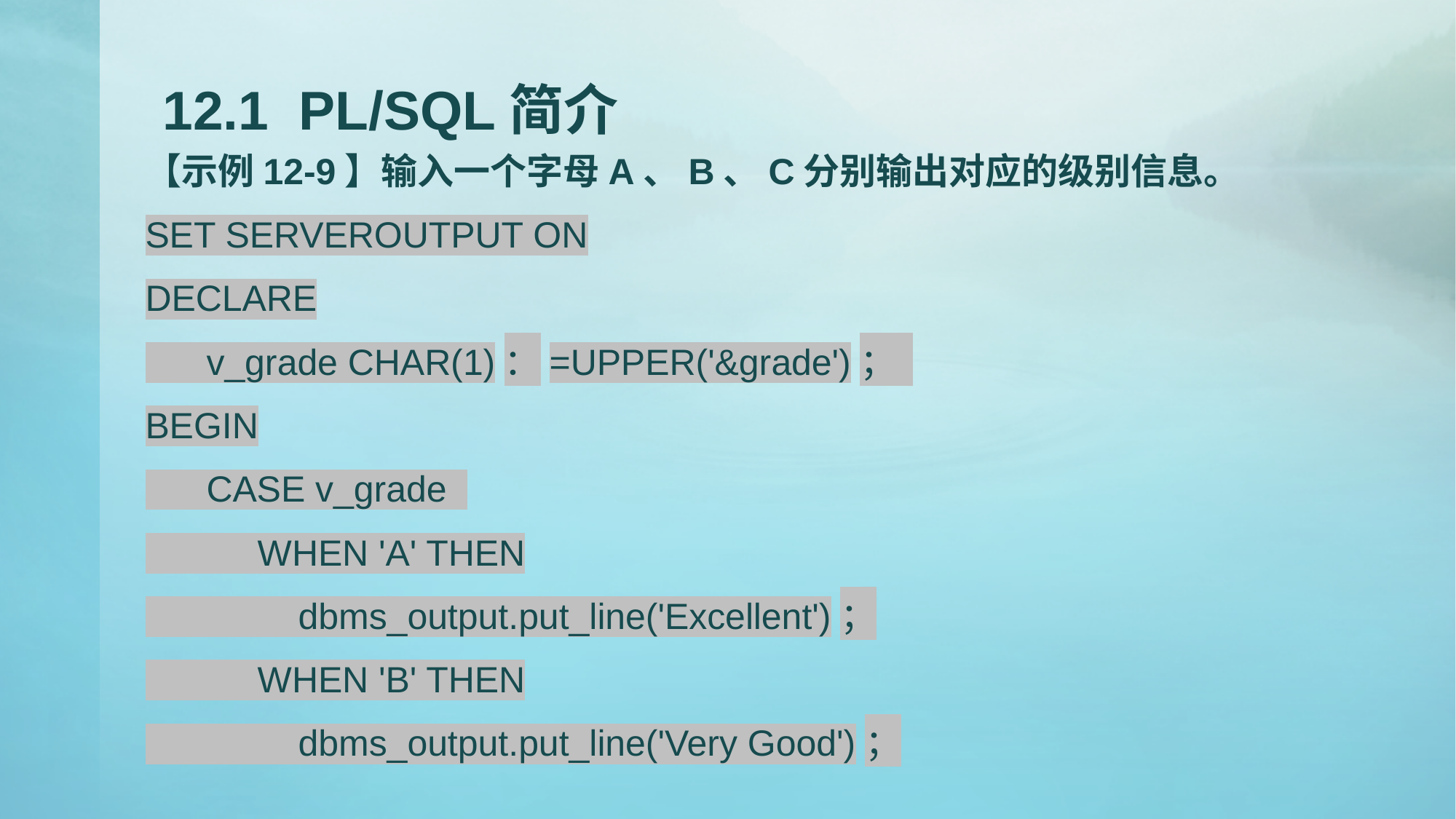

# 12.1  PL/SQL简介
【示例12-9】输入一个字母A、B、C分别输出对应的级别信息。
SET SERVEROUTPUT ON
DECLARE
      v_grade CHAR(1)：=UPPER('&grade')；
BEGIN
      CASE v_grade
           WHEN 'A' THEN
               dbms_output.put_line('Excellent')；
           WHEN 'B' THEN
               dbms_output.put_line('Very Good')；